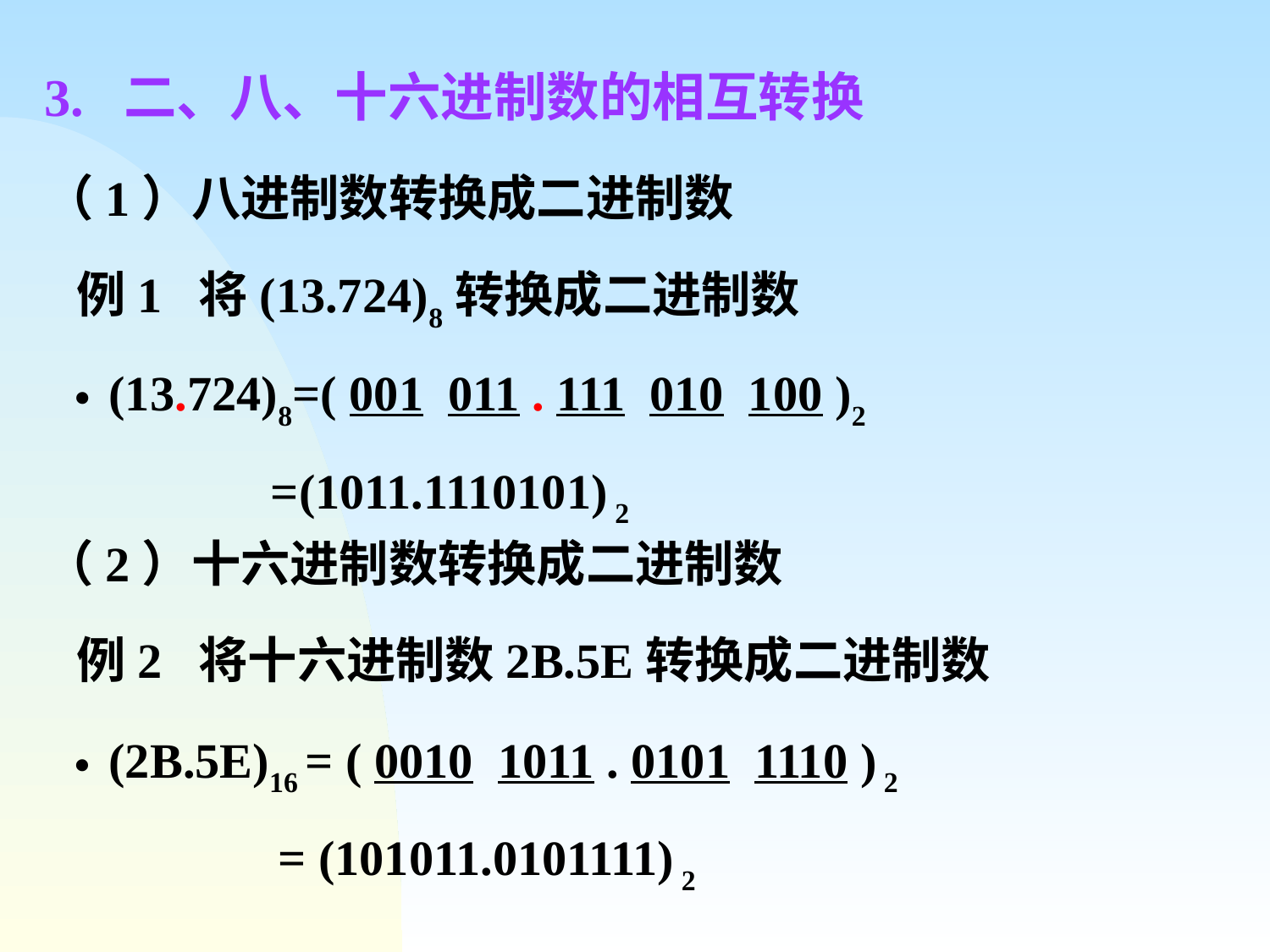

3.  二、八、十六进制数的相互转换
（1）八进制数转换成二进制数
例1  将(13.724)8转换成二进制数
•  (13.724)8=( 001  011 . 111  010  100 )2
                           =(1011.1110101) 2
（2）十六进制数转换成二进制数
例2  将十六进制数2B.5E转换成二进制数
•  (2B.5E)16 = ( 0010  1011 . 0101  1110 ) 2
                            = (101011.0101111) 2
23